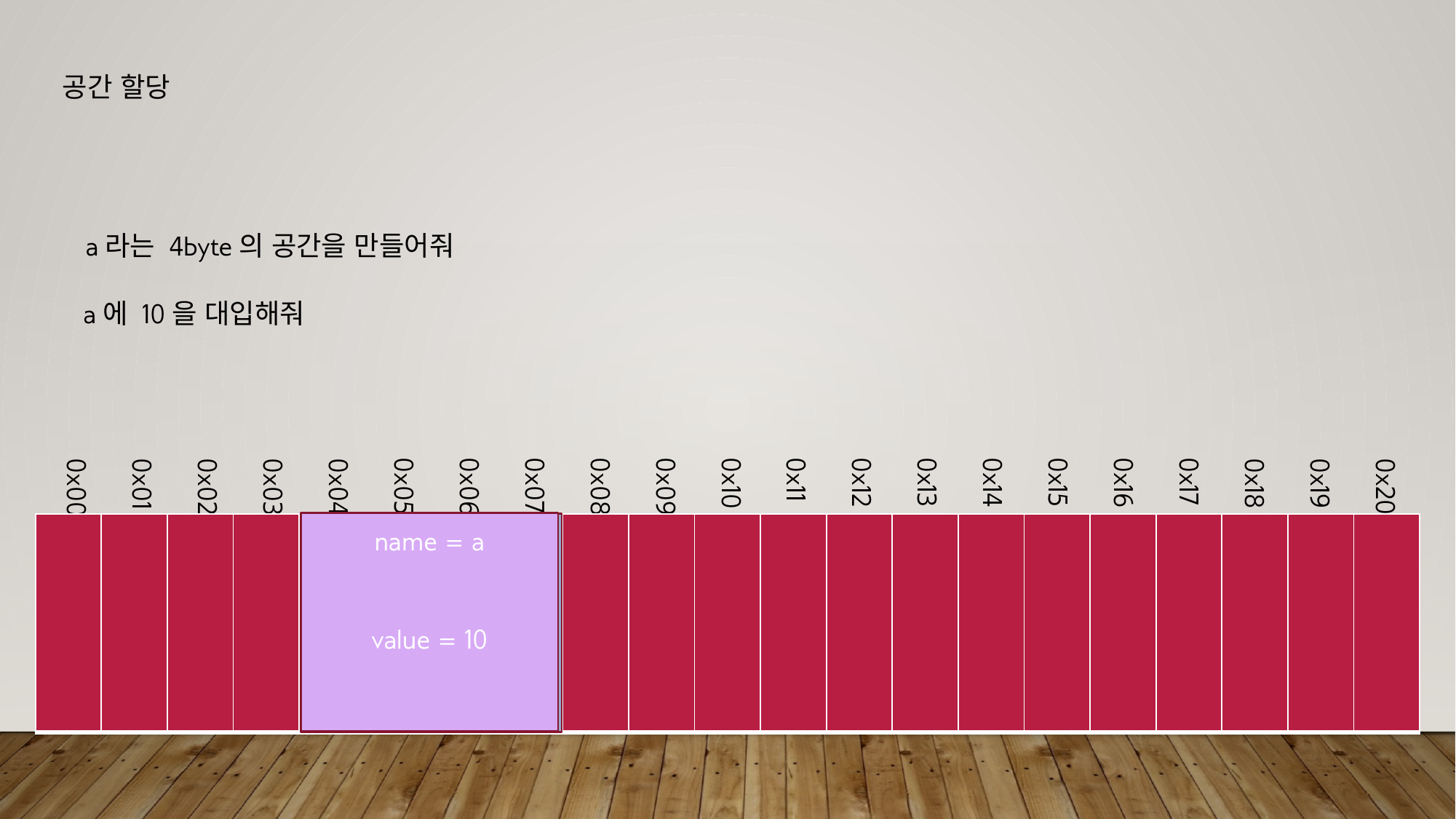

공간 할당
a라는 4byte의 공간을 만들어줘
a에 10을 대입해줘
0x13
0x14
0x15
0x16
0x17
0x05
0x06
0x07
0x08
0x09
0x10
0x11
0x12
0x18
0x19
0x00
0x01
0x02
0x03
0x04
0x20
name = a

value = 10

a
|  |  |  |  |  |  |  |  |  |  |  |  |  |  |  |  |  |  |  |  |  |
| --- | --- | --- | --- | --- | --- | --- | --- | --- | --- | --- | --- | --- | --- | --- | --- | --- | --- | --- | --- | --- |